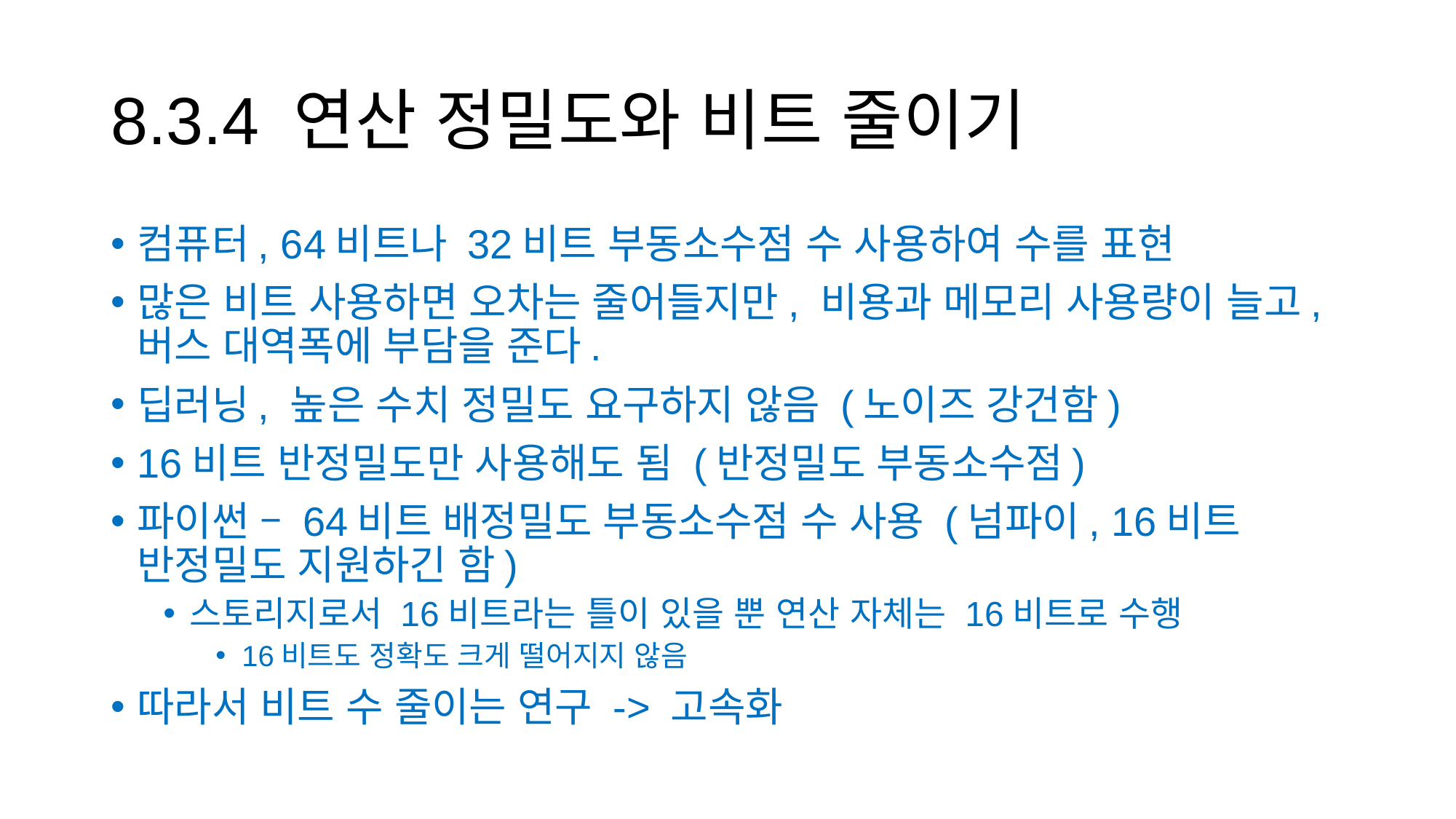

# 8.3.4 연산 정밀도와 비트 줄이기
컴퓨터, 64비트나 32비트 부동소수점 수 사용하여 수를 표현
많은 비트 사용하면 오차는 줄어들지만, 비용과 메모리 사용량이 늘고, 버스 대역폭에 부담을 준다.
딥러닝, 높은 수치 정밀도 요구하지 않음 (노이즈 강건함)
16비트 반정밀도만 사용해도 됨 (반정밀도 부동소수점)
파이썬 – 64비트 배정밀도 부동소수점 수 사용 (넘파이, 16비트 반정밀도 지원하긴 함)
스토리지로서 16비트라는 틀이 있을 뿐 연산 자체는 16비트로 수행
16비트도 정확도 크게 떨어지지 않음
따라서 비트 수 줄이는 연구 -> 고속화